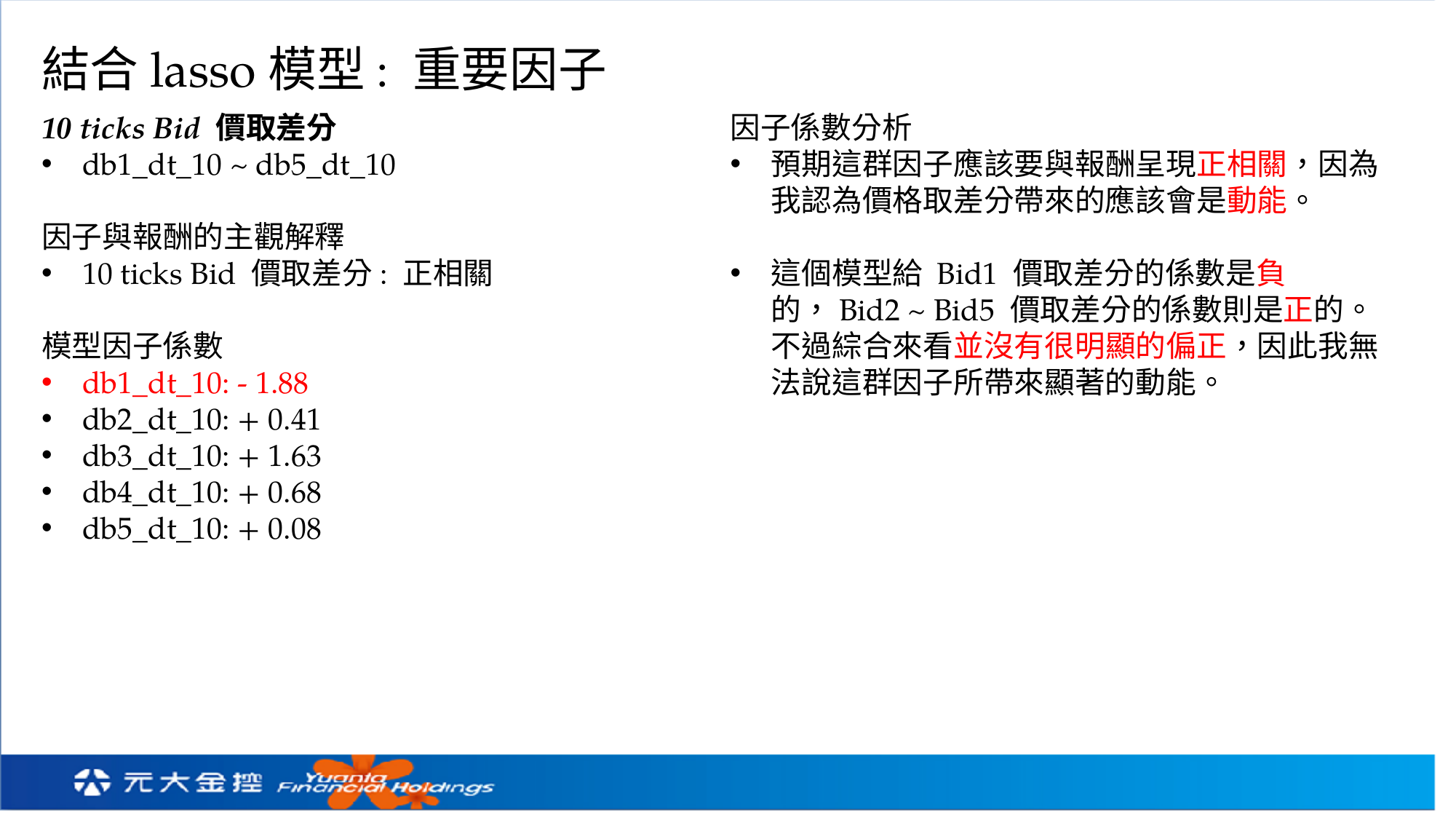

結合lasso模型: 重要因子
10 ticks Bid 價取差分
db1_dt_10 ~ db5_dt_10

因子與報酬的主觀解釋
10 ticks Bid 價取差分: 正相關

模型因子係數
db1_dt_10: - 1.88
db2_dt_10: + 0.41
db3_dt_10: + 1.63
db4_dt_10: + 0.68
db5_dt_10: + 0.08
因子係數分析
預期這群因子應該要與報酬呈現正相關，因為我認為價格取差分帶來的應該會是動能。

這個模型給 Bid1 價取差分的係數是負的，Bid2 ~ Bid5 價取差分的係數則是正的。不過綜合來看並沒有很明顯的偏正，因此我無法說這群因子所帶來顯著的動能。